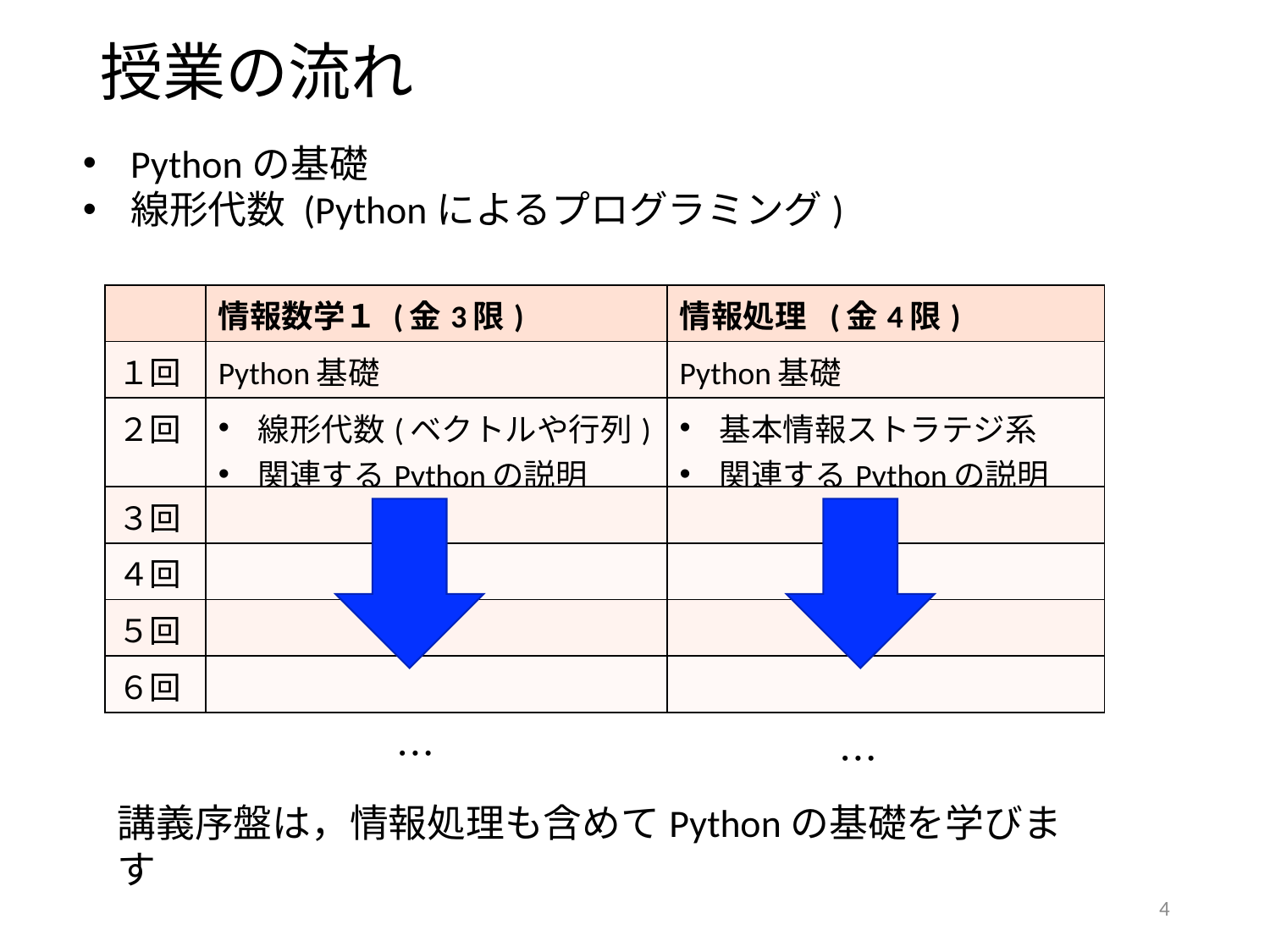

# 授業の流れ
Pythonの基礎
線形代数 (Pythonによるプログラミング)
|  | 情報数学１ (金3限) | 情報処理 (金4限) |
| --- | --- | --- |
| １回 | Python基礎 | Python基礎 |
| ２回 | 線形代数(ベクトルや行列) 関連するPythonの説明 | 基本情報ストラテジ系 関連するPythonの説明 |
| ３回 |  |  |
| ４回 |  |  |
| ５回 |  |  |
| ６回 |  |  |

︙
︙
講義序盤は，情報処理も含めてPythonの基礎を学びます
4